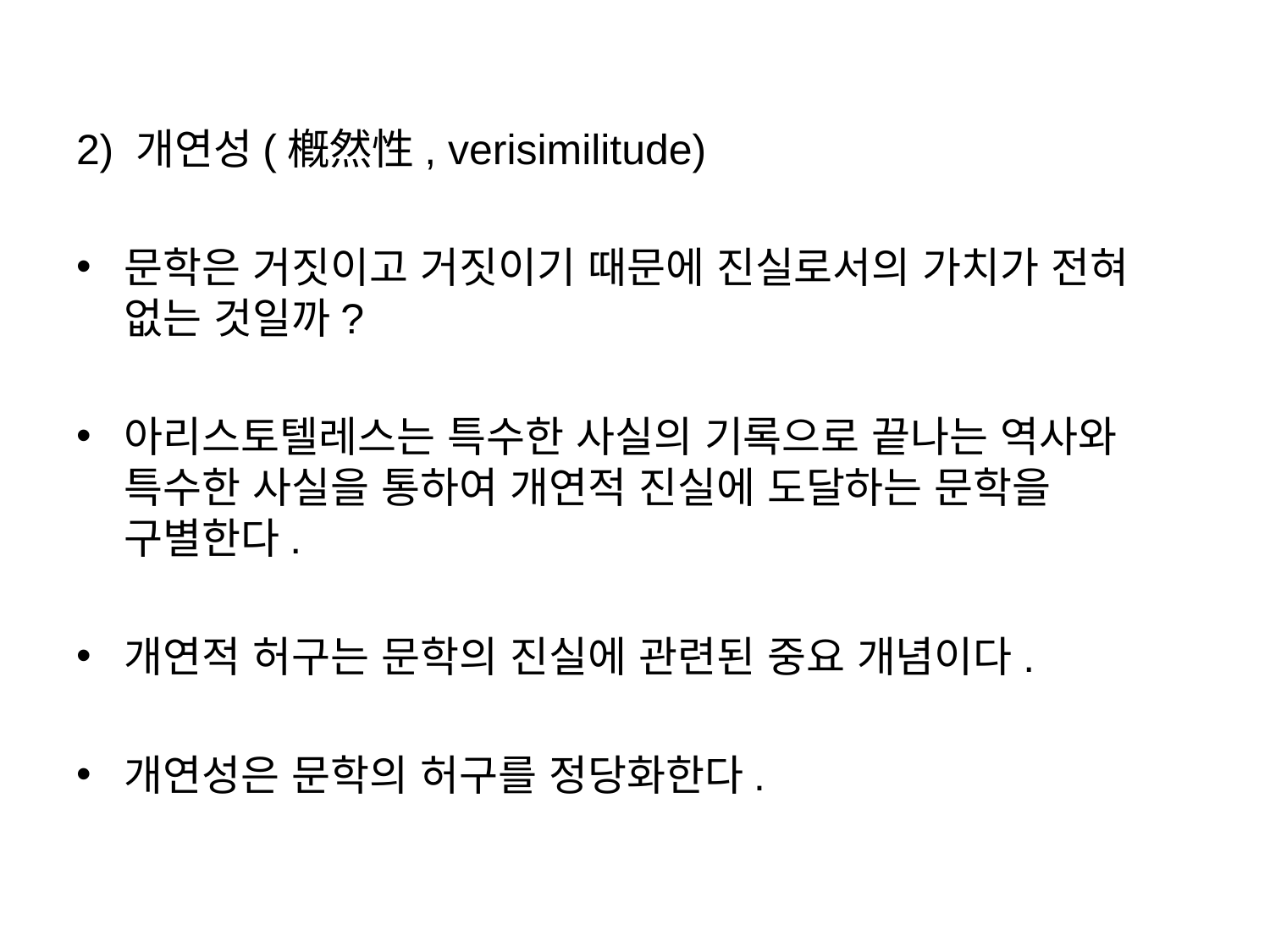

2) 개연성(槪然性, verisimilitude)

문학은 거짓이고 거짓이기 때문에 진실로서의 가치가 전혀 없는 것일까?

아리스토텔레스는 특수한 사실의 기록으로 끝나는 역사와 특수한 사실을 통하여 개연적 진실에 도달하는 문학을 구별한다.

개연적 허구는 문학의 진실에 관련된 중요 개념이다.

개연성은 문학의 허구를 정당화한다.